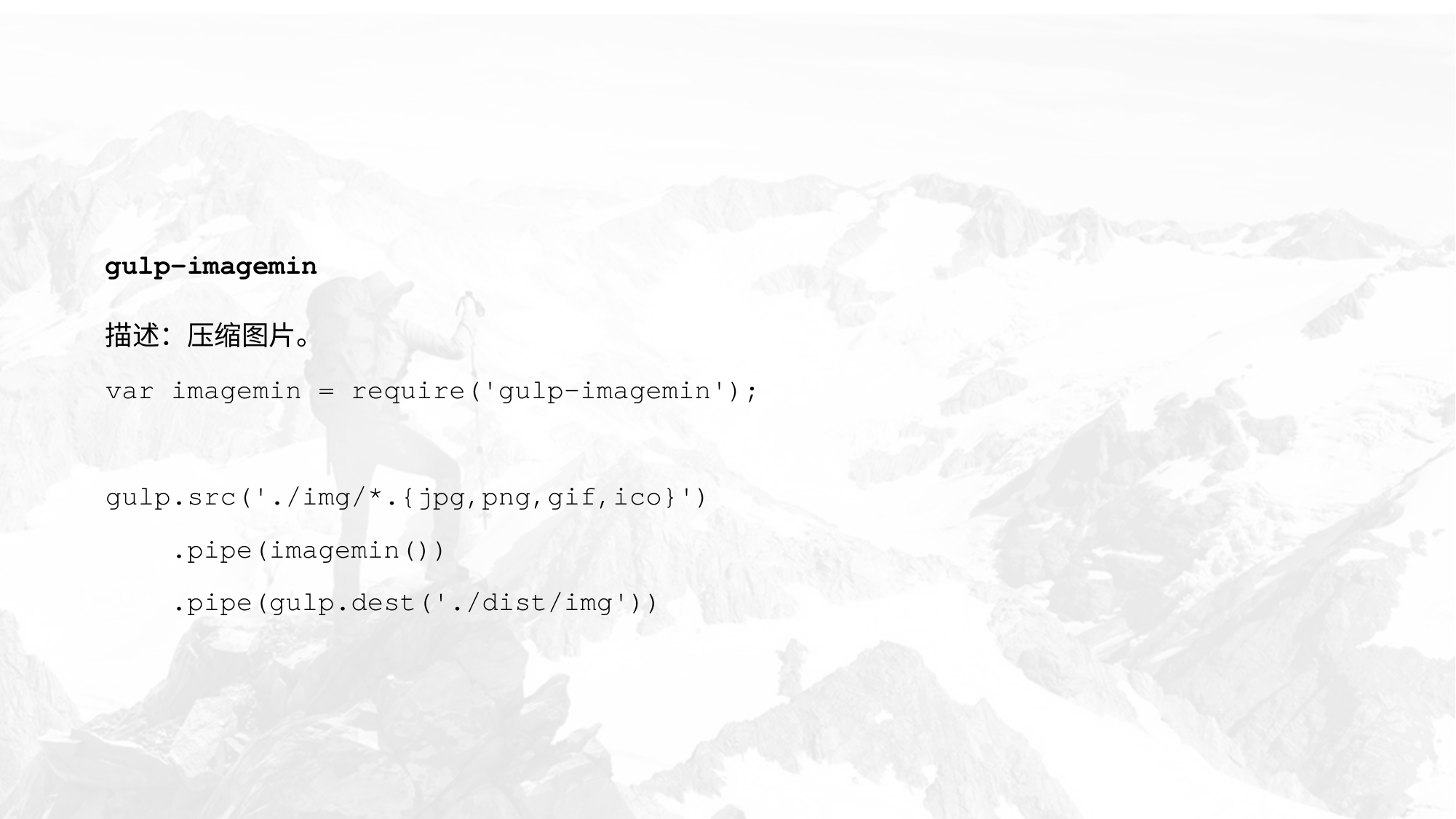

gulp-imagemin
描述：压缩图片。
var imagemin = require('gulp-imagemin');

gulp.src('./img/*.{jpg,png,gif,ico}')
    .pipe(imagemin())
    .pipe(gulp.dest('./dist/img'))